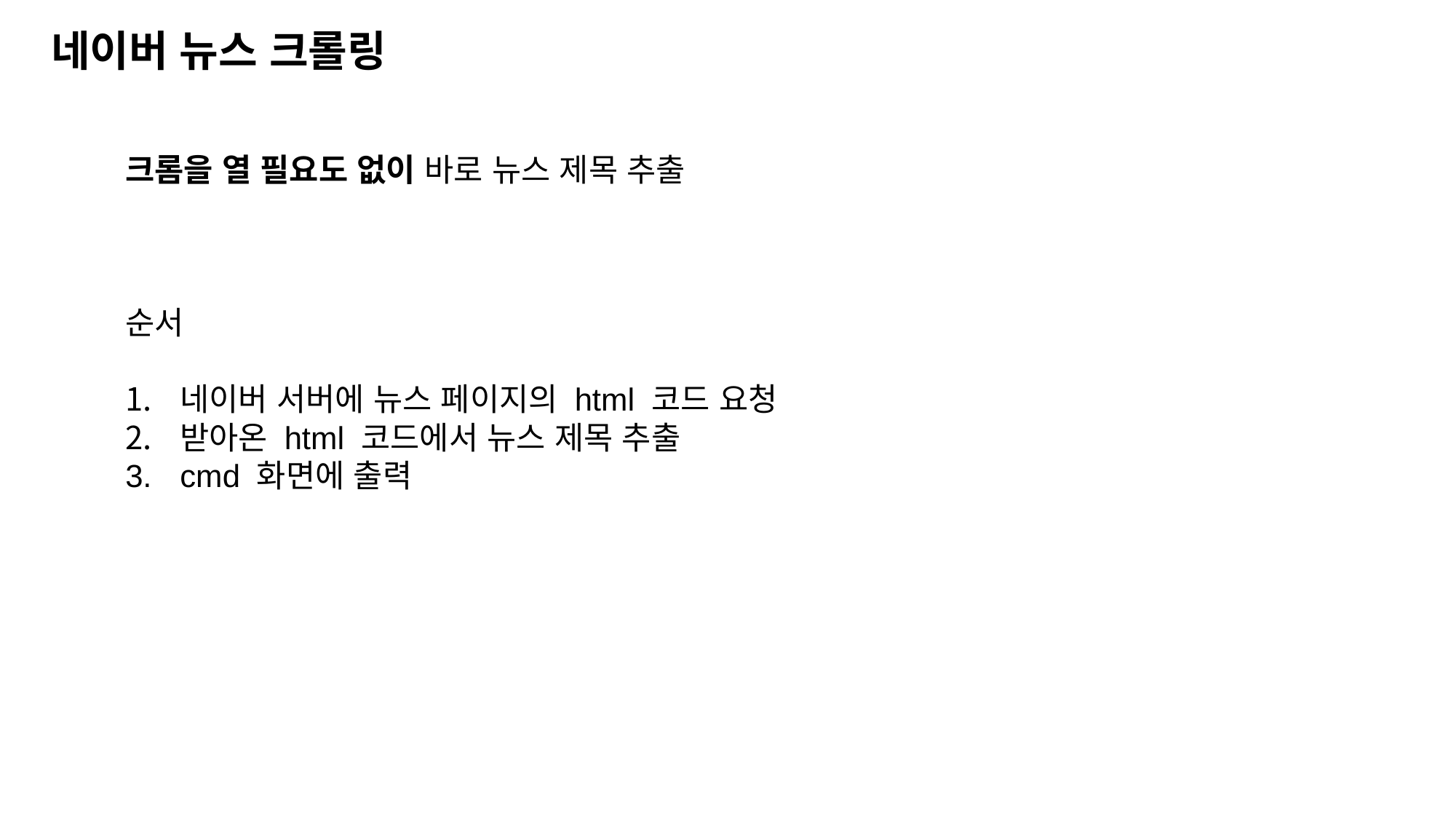

네이버 뉴스 크롤링
크롬을 열 필요도 없이 바로 뉴스 제목 추출

순서

네이버 서버에 뉴스 페이지의 html 코드 요청
받아온 html 코드에서 뉴스 제목 추출
cmd 화면에 출력